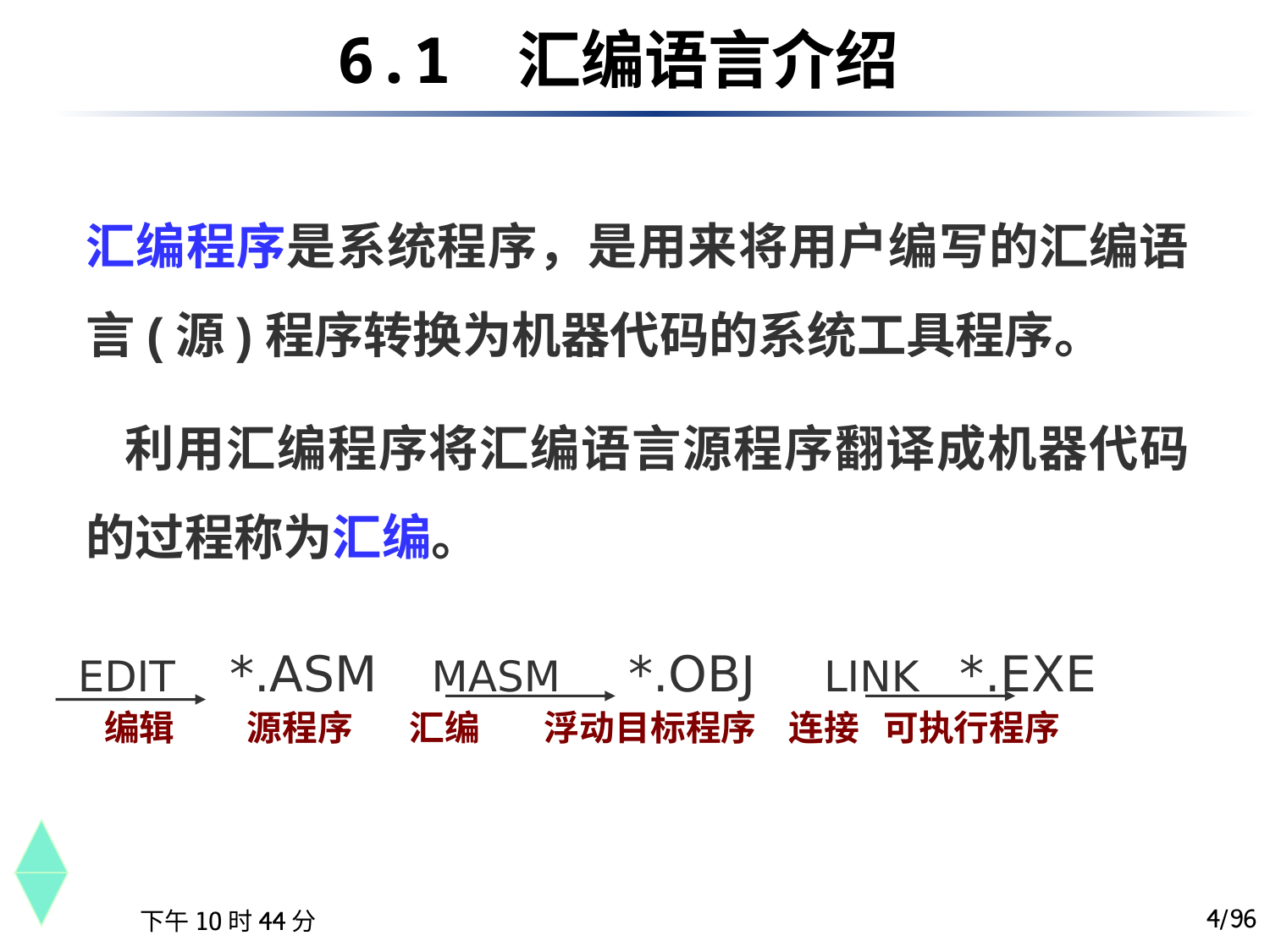

6.1	 汇编语言介绍
汇编程序是系统程序，是用来将用户编写的汇编语言(源)程序转换为机器代码的系统工具程序。
  利用汇编程序将汇编语言源程序翻译成机器代码的过程称为汇编。
EDIT    *.ASM    MASM     *.OBJ     LINK   *.EXE

 编辑         源程序       汇编        浮动目标程序    连接   可执行程序
4/96
下午10时44分